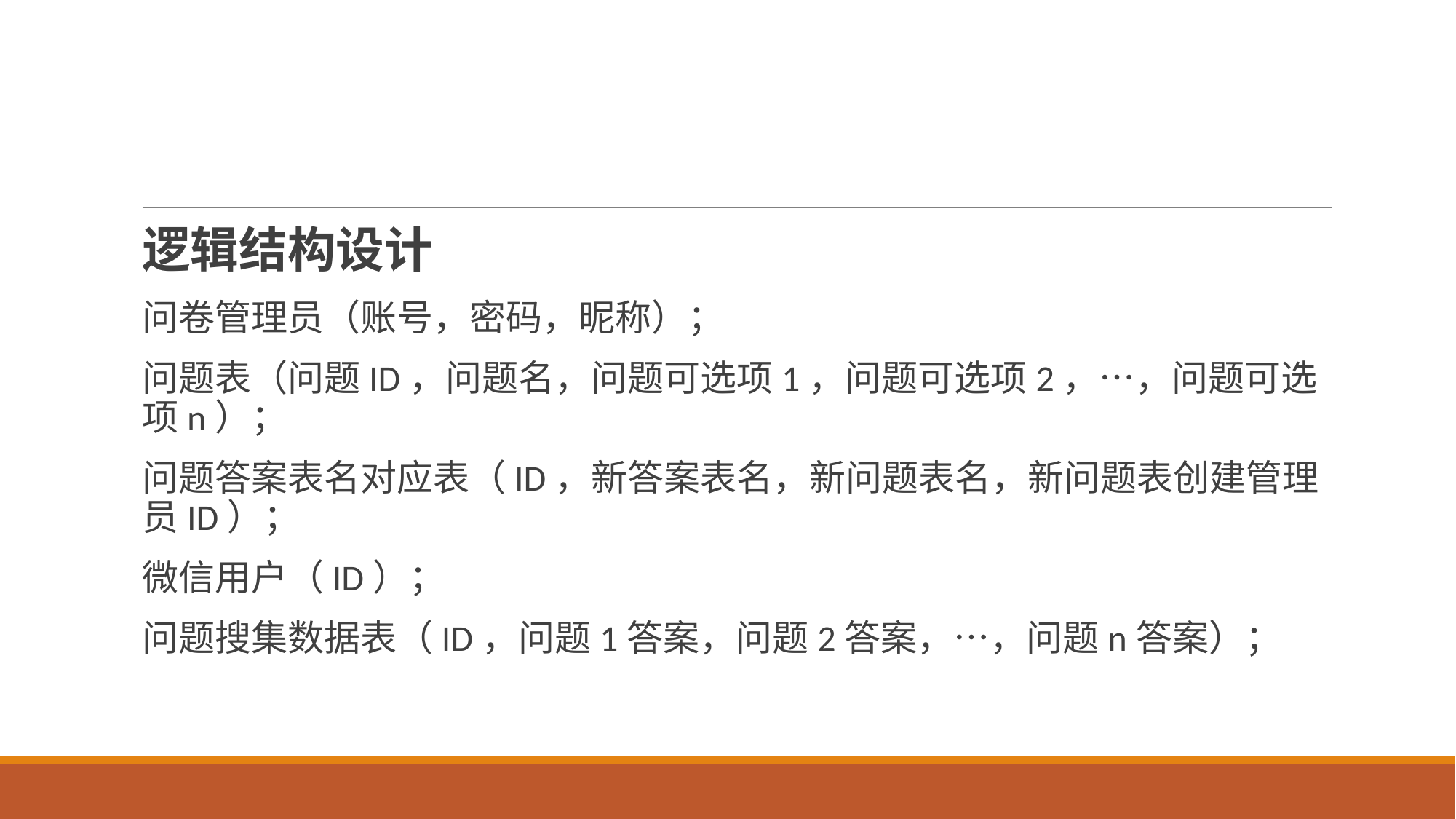

#
逻辑结构设计
问卷管理员（账号，密码，昵称）；
问题表（问题ID，问题名，问题可选项1，问题可选项2，…，问题可选项n）；
问题答案表名对应表（ID，新答案表名，新问题表名，新问题表创建管理员ID）；
微信用户（ID）；
问题搜集数据表（ID，问题1答案，问题2答案，…，问题n答案）；